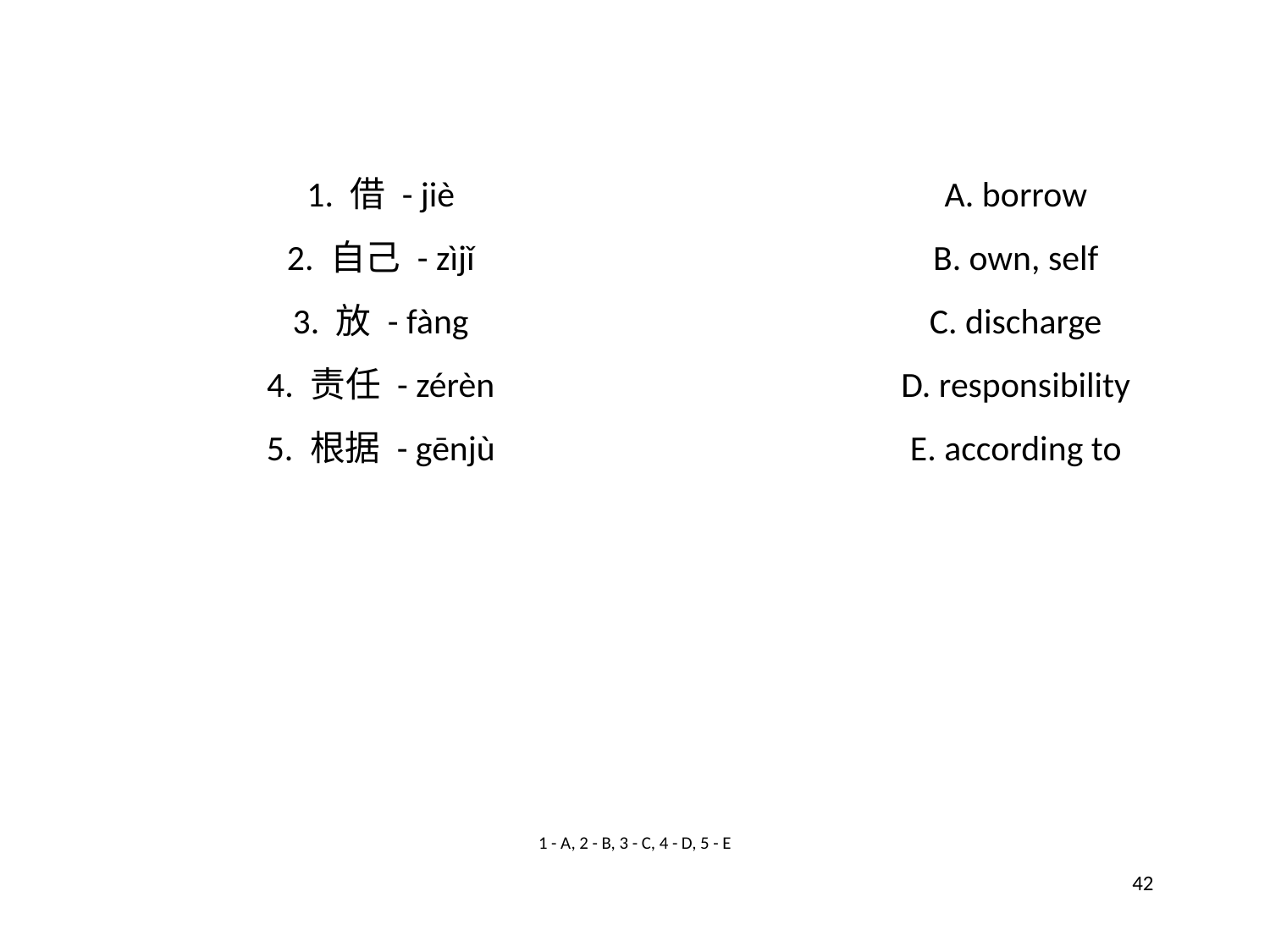

1. 借 - jiè

A. borrow

2. 自己 - zìjǐ

B. own, self

3. 放 - fàng

C. discharge

4. 责任 - zérèn

D. responsibility

5. 根据 - gēnjù

E. according to
1 - A, 2 - B, 3 - C, 4 - D, 5 - E

42